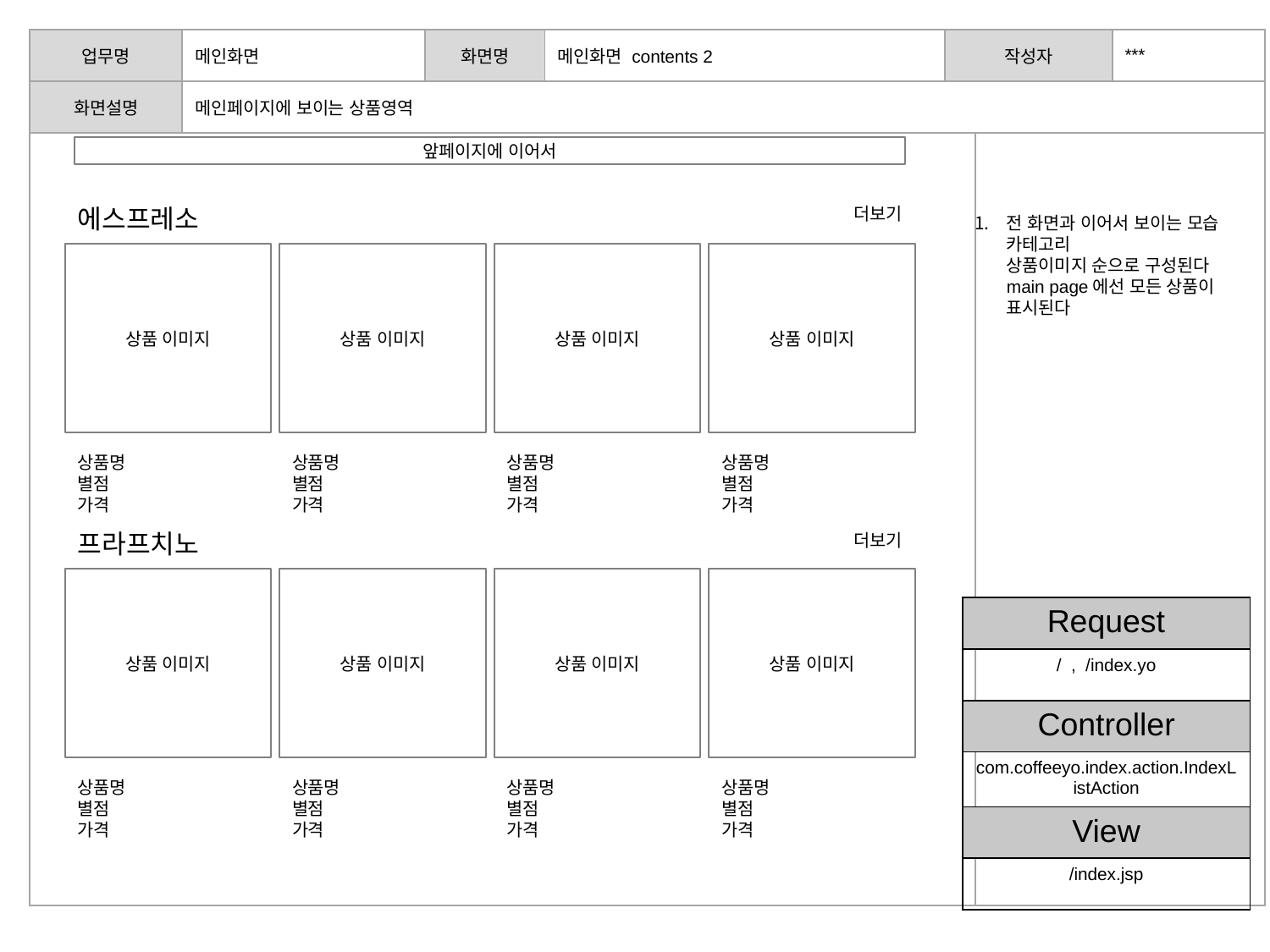

| 업무명 | 메인화면 | 화면명 | 메인화면 contents 2 | 작성자 |  | \*\*\* |
| --- | --- | --- | --- | --- | --- | --- |
| 화면설명 | 메인페이지에 보이는 상품영역 |  |  |  |  |  |
|  |  |  |  |  |  |  |
1
앞페이지에 이어서
더보기
에스프레소
상품 이미지
상품 이미지
상품 이미지
상품 이미지
상품명
별점
가격
상품명
별점
가격
상품명
별점
가격
상품명
별점
가격
프라프치노
상품 이미지
상품 이미지
상품 이미지
상품 이미지
상품명
별점
가격
상품명
별점
가격
상품명
별점
가격
상품명
별점
가격
1
전 화면과 이어서 보이는 모습
카테고리
상품이미지 순으로 구성된다
main page에선 모든 상품이 표시된다
2
3
4
5
6
7
더보기
| Request |
| --- |
| / , /index.yo |
| Controller |
| com.coffeeyo.index.action.IndexListAction |
| View |
| /index.jsp |